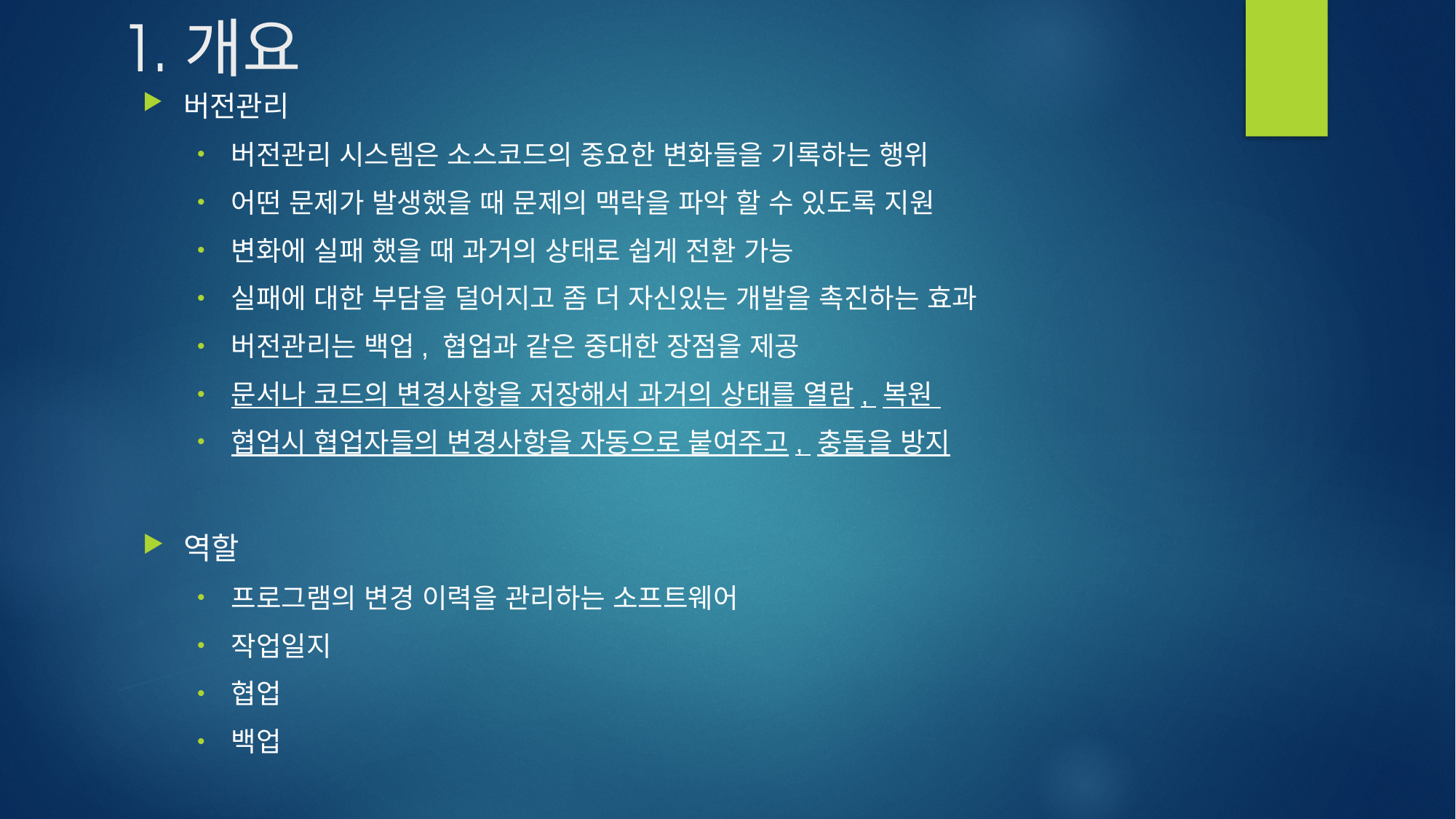

# 1.개요
버전관리
버전관리 시스템은 소스코드의 중요한 변화들을 기록하는 행위
어떤 문제가 발생했을 때 문제의 맥락을 파악 할 수 있도록 지원
변화에 실패 했을 때 과거의 상태로 쉽게 전환 가능
실패에 대한 부담을 덜어지고 좀 더 자신있는 개발을 촉진하는 효과
버전관리는 백업, 협업과 같은 중대한 장점을 제공
문서나 코드의 변경사항을 저장해서 과거의 상태를 열람, 복원
협업시 협업자들의 변경사항을 자동으로 붙여주고, 충돌을 방지

역할
프로그램의 변경 이력을 관리하는 소프트웨어
작업일지
협업
백업